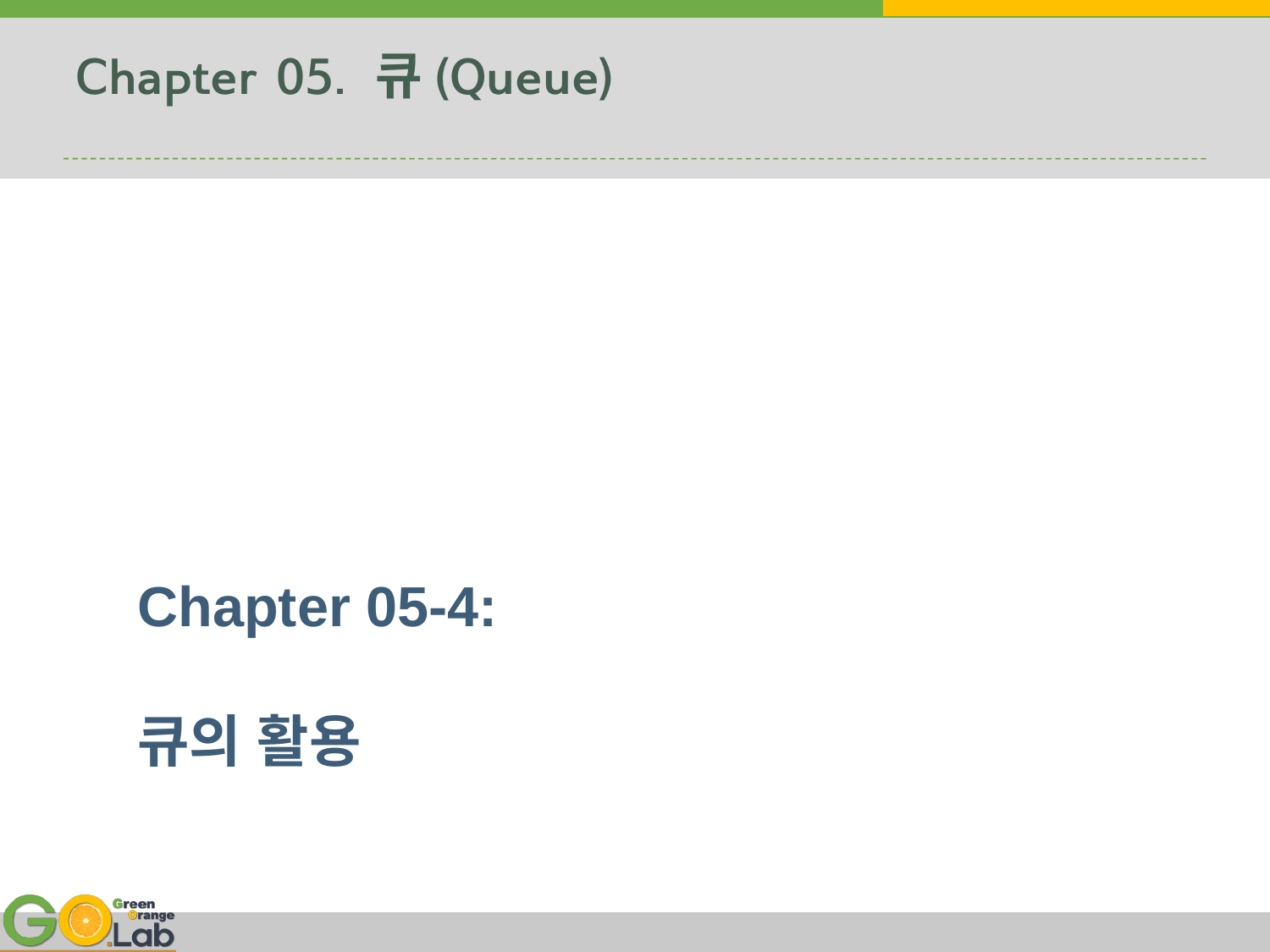

# Chapter 05. 큐(Queue)
Chapter 05-4:
큐의 활용